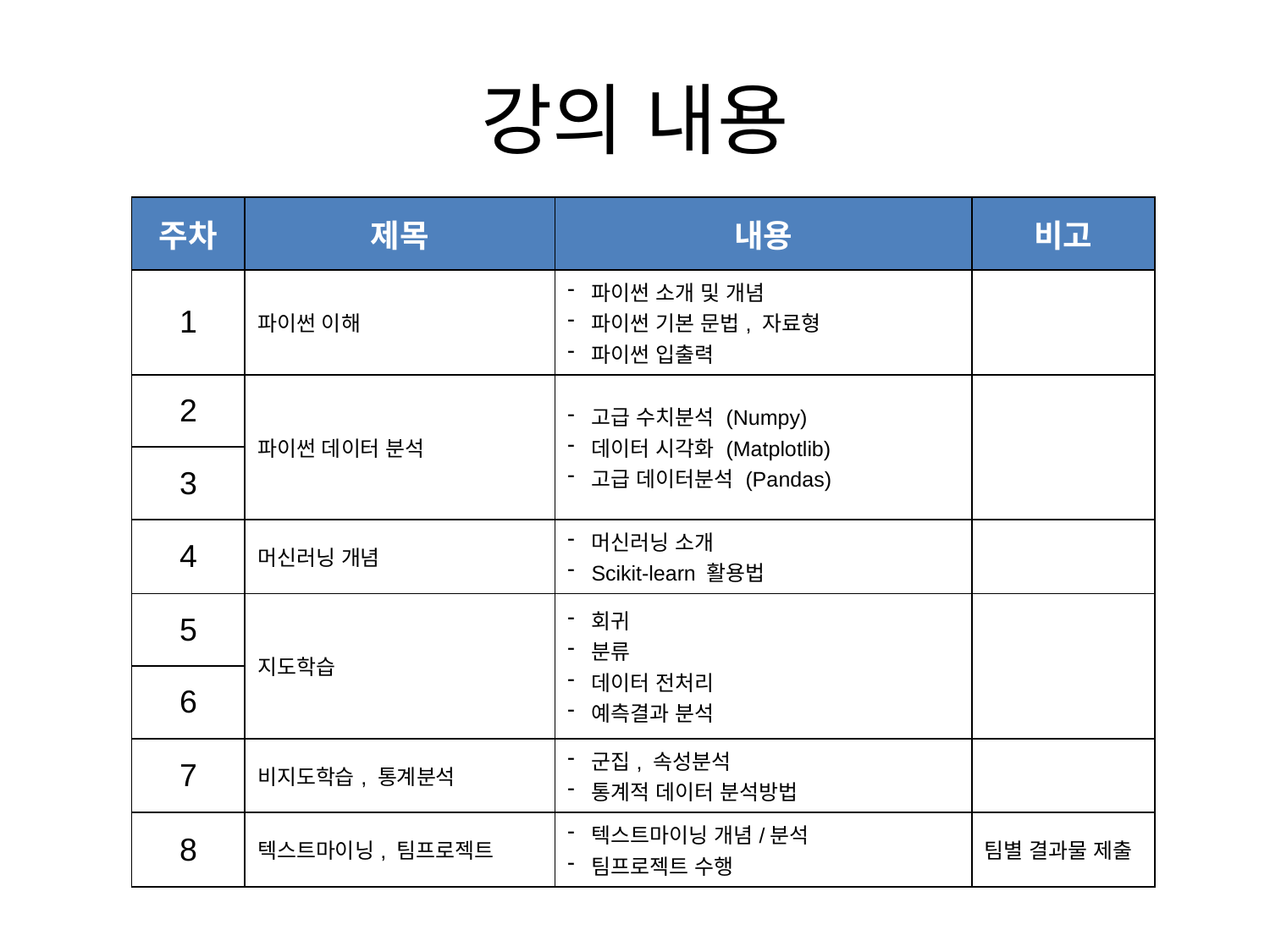

# 강의 내용
| 주차 | 제목 | 내용 | 비고 |
| --- | --- | --- | --- |
| 1 | 파이썬 이해 | 파이썬 소개 및 개념 파이썬 기본 문법, 자료형 파이썬 입출력 |  |
| 2 | 파이썬 데이터 분석 | 고급 수치분석 (Numpy) 데이터 시각화 (Matplotlib) 고급 데이터분석 (Pandas) |  |
| 3 |  |  |  |
| 4 | 머신러닝 개념 | 머신러닝 소개 Scikit-learn 활용법 |  |
| 5 | 지도학습 | 회귀 분류 데이터 전처리 예측결과 분석 |  |
| 6 |  |  |  |
| 7 | 비지도학습, 통계분석 | 군집, 속성분석 통계적 데이터 분석방법 |  |
| 8 | 텍스트마이닝, 팀프로젝트 | 텍스트마이닝 개념/분석 팀프로젝트 수행 | 팀별 결과물 제출 |